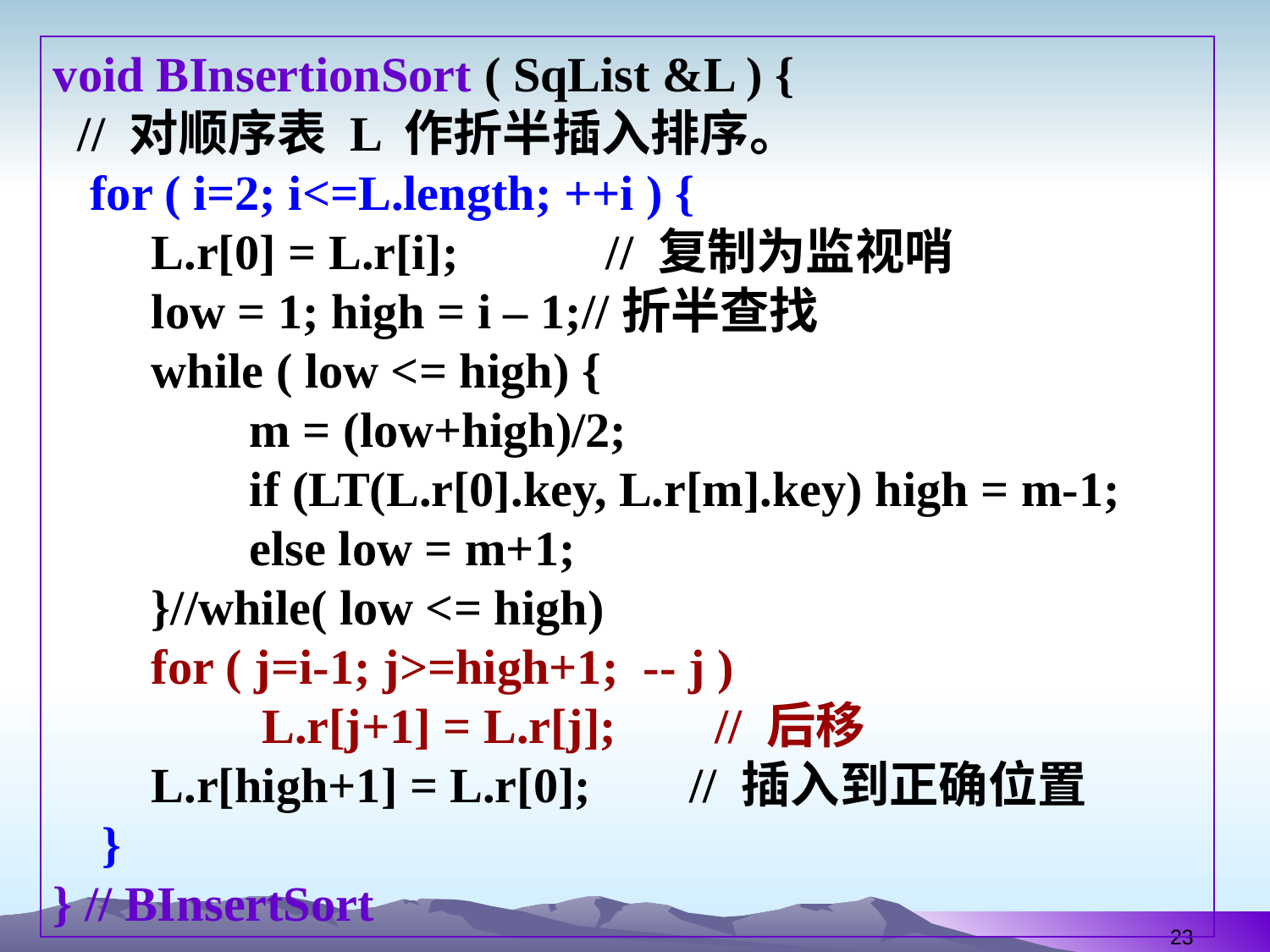

void BInsertionSort ( SqList &L ) {
  // 对顺序表 L 作折半插入排序。
   for ( i=2; i<=L.length; ++i ) {
        L.r[0] = L.r[i];            // 复制为监视哨
        low = 1; high = i – 1;//折半查找
        while ( low <= high) {
                m = (low+high)/2;
                if (LT(L.r[0].key, L.r[m].key) high = m-1;
                else low = m+1;
        }//while( low <= high)
        for ( j=i-1; j>=high+1;  -- j )
                 L.r[j+1] = L.r[j];        // 后移
        L.r[high+1] = L.r[0];        // 插入到正确位置
    }
} // BInsertSort
23